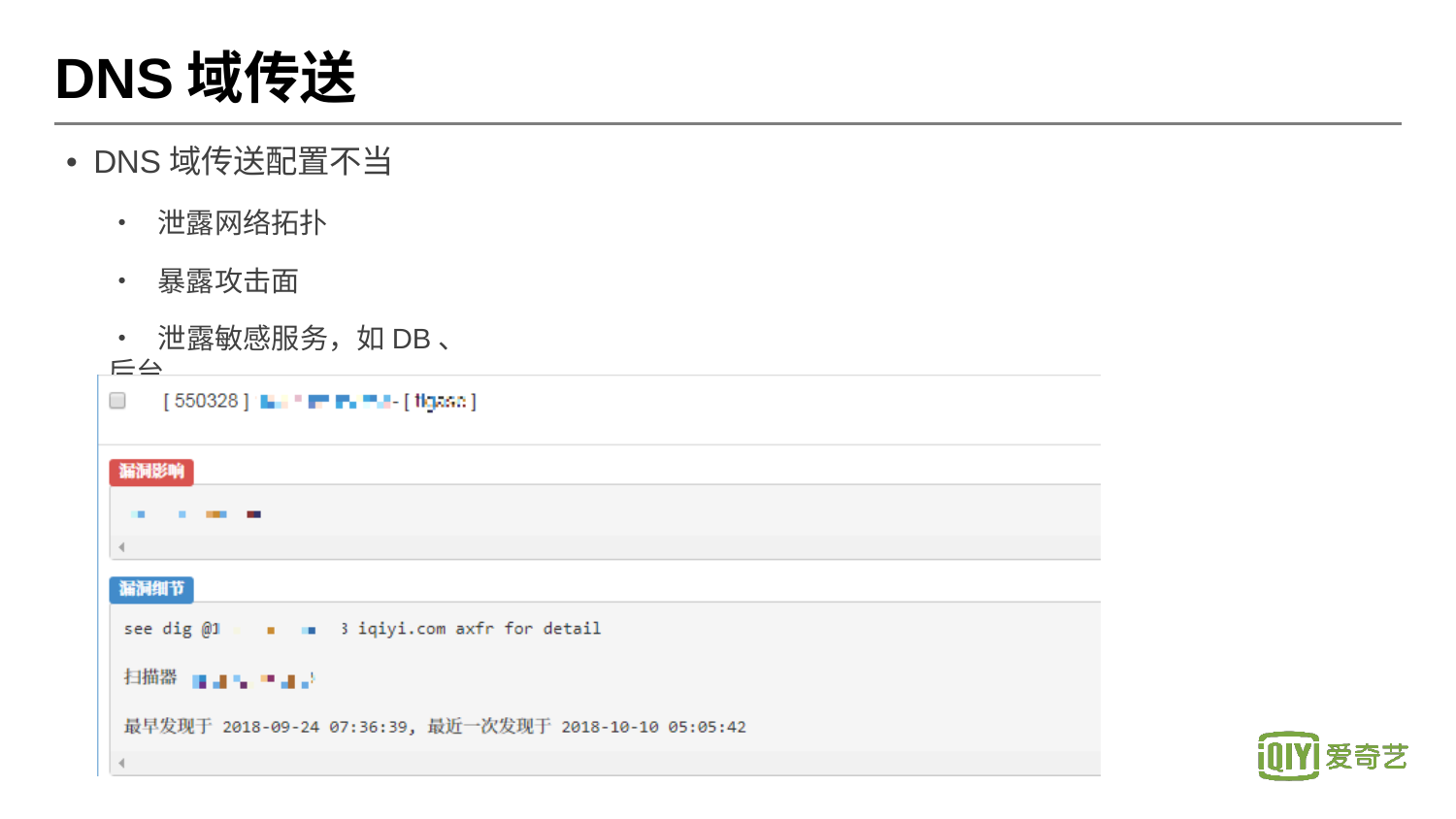

# DNS域传送
• DNS域传送配置不当
•  泄露网络拓扑
•  暴露攻击面
•  泄露敏感服务，如DB、后台